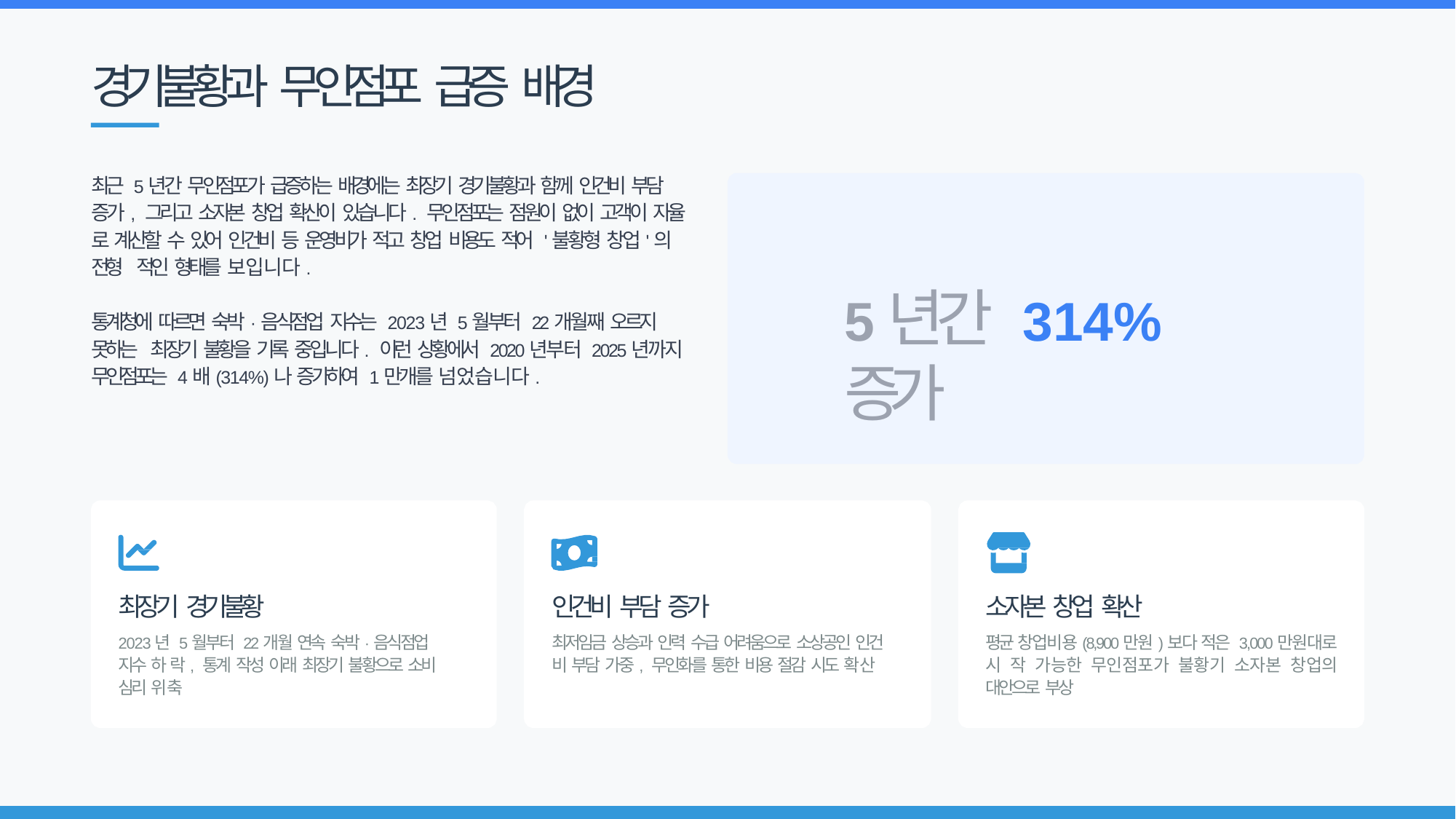

# 경기불황과 무인점포 급증 배경

최근 5년간 무인점포가 급증하는 배경에는 최장기 경기불황과 함께 인건비 부담 증가, 그리고 소자본 창업 확산이 있습니다. 무인점포는 점원이 없이 고객이 자율 로 계산할 수 있어 인건비 등 운영비가 적고 창업 비용도 적어 '불황형 창업'의 전형 적인 형태를 보입니다.
5년간 314% 증가
통계청에 따르면 숙박·음식점업 지수는 2023년 5월부터 22개월째 오르지 못하는 최장기 불황을 기록 중입니다. 이런 상황에서 2020년부터 2025년까지 무인점포는 4배(314%)나 증가하여 1만개를 넘었습니다.

최장기 경기불황
2023년 5월부터 22개월 연속 숙박·음식점업 지수 하 락, 통계 작성 이래 최장기 불황으로 소비 심리 위축
인건비 부담 증가
최저임금 상승과 인력 수급 어려움으로 소상공인 인건 비 부담 가중, 무인화를 통한 비용 절감 시도 확산
소자본 창업 확산
평균 창업비용(8,900만원)보다 적은 3,000만원대로 시 작 가능한 무인점포가 불황기 소자본 창업의 대안으로 부상